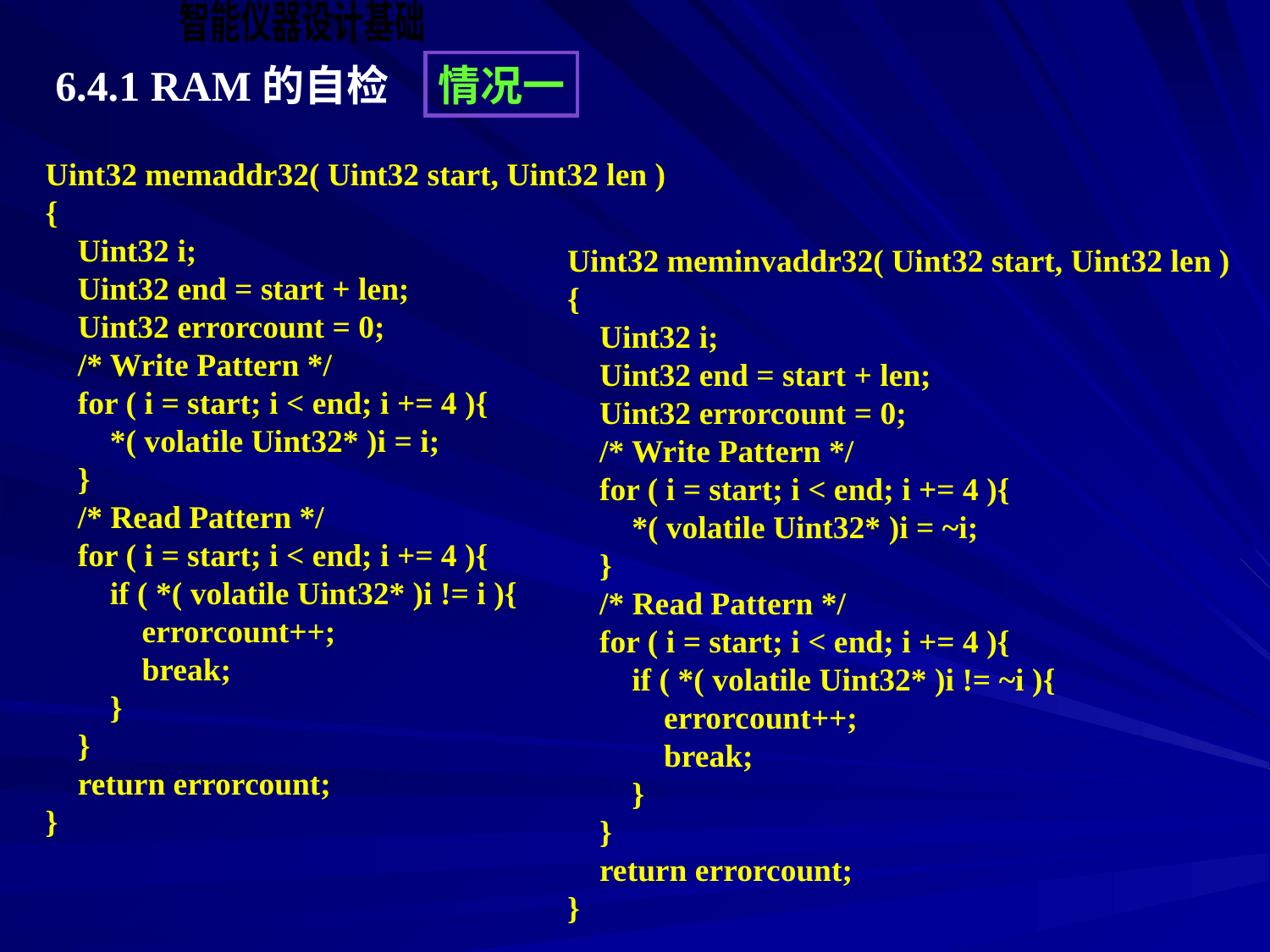

6.4.1 RAM的自检
情况一
Uint32 memaddr32( Uint32 start, Uint32 len )
{
    Uint32 i;
    Uint32 end = start + len;
    Uint32 errorcount = 0;
    /* Write Pattern */
    for ( i = start; i < end; i += 4 ){
        *( volatile Uint32* )i = i;
    }
    /* Read Pattern */
    for ( i = start; i < end; i += 4 ){
        if ( *( volatile Uint32* )i != i ){
            errorcount++;
            break;
        }
    }
    return errorcount;
}
Uint32 meminvaddr32( Uint32 start, Uint32 len )
{
    Uint32 i;
    Uint32 end = start + len;
    Uint32 errorcount = 0;
    /* Write Pattern */
    for ( i = start; i < end; i += 4 ){
        *( volatile Uint32* )i = ~i;
    }
    /* Read Pattern */
    for ( i = start; i < end; i += 4 ){
        if ( *( volatile Uint32* )i != ~i ){
            errorcount++;
            break;
        }
    }
    return errorcount;
}